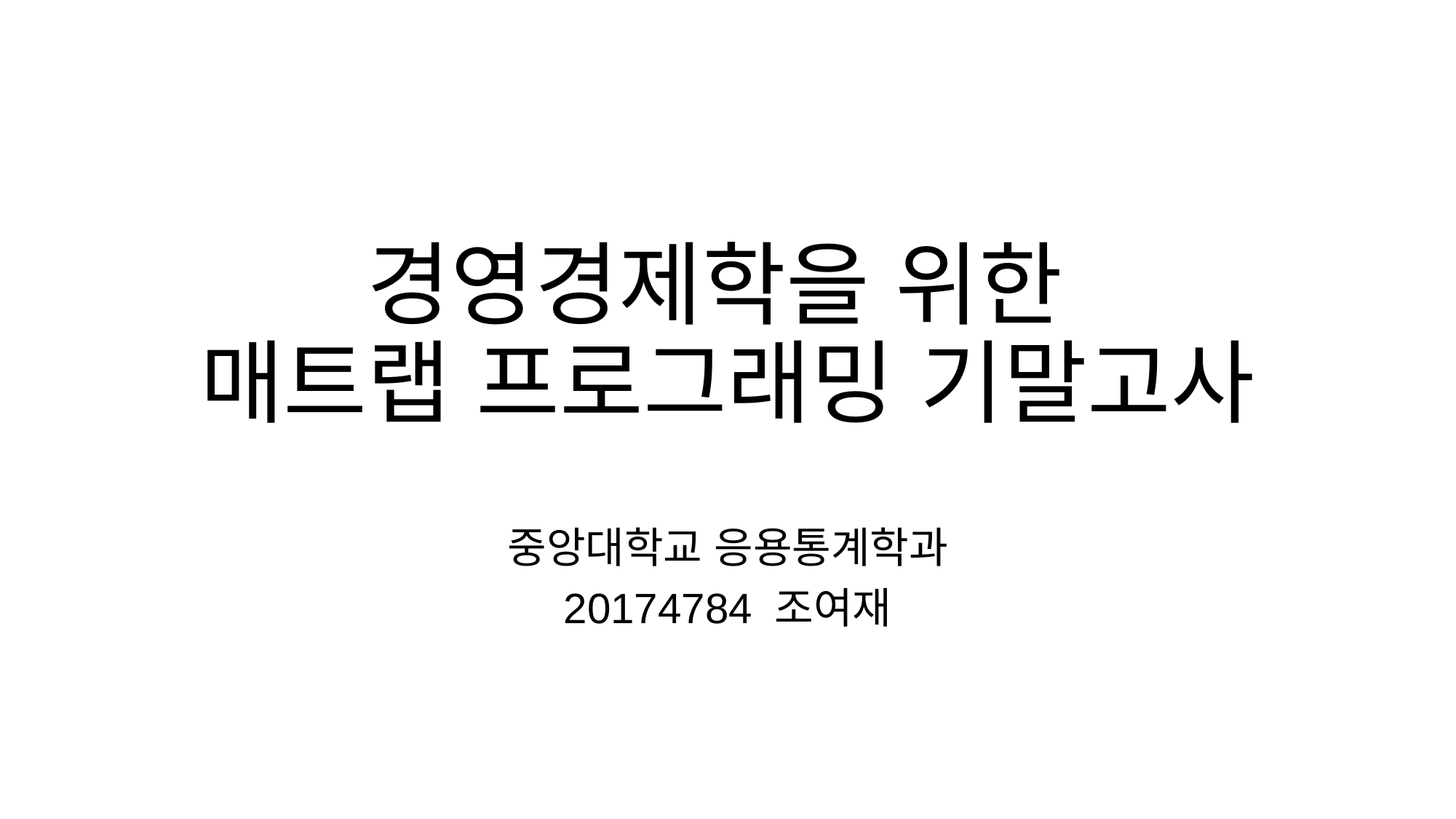

# 경영경제학을 위한 매트랩 프로그래밍 기말고사
중앙대학교 응용통계학과
20174784 조여재